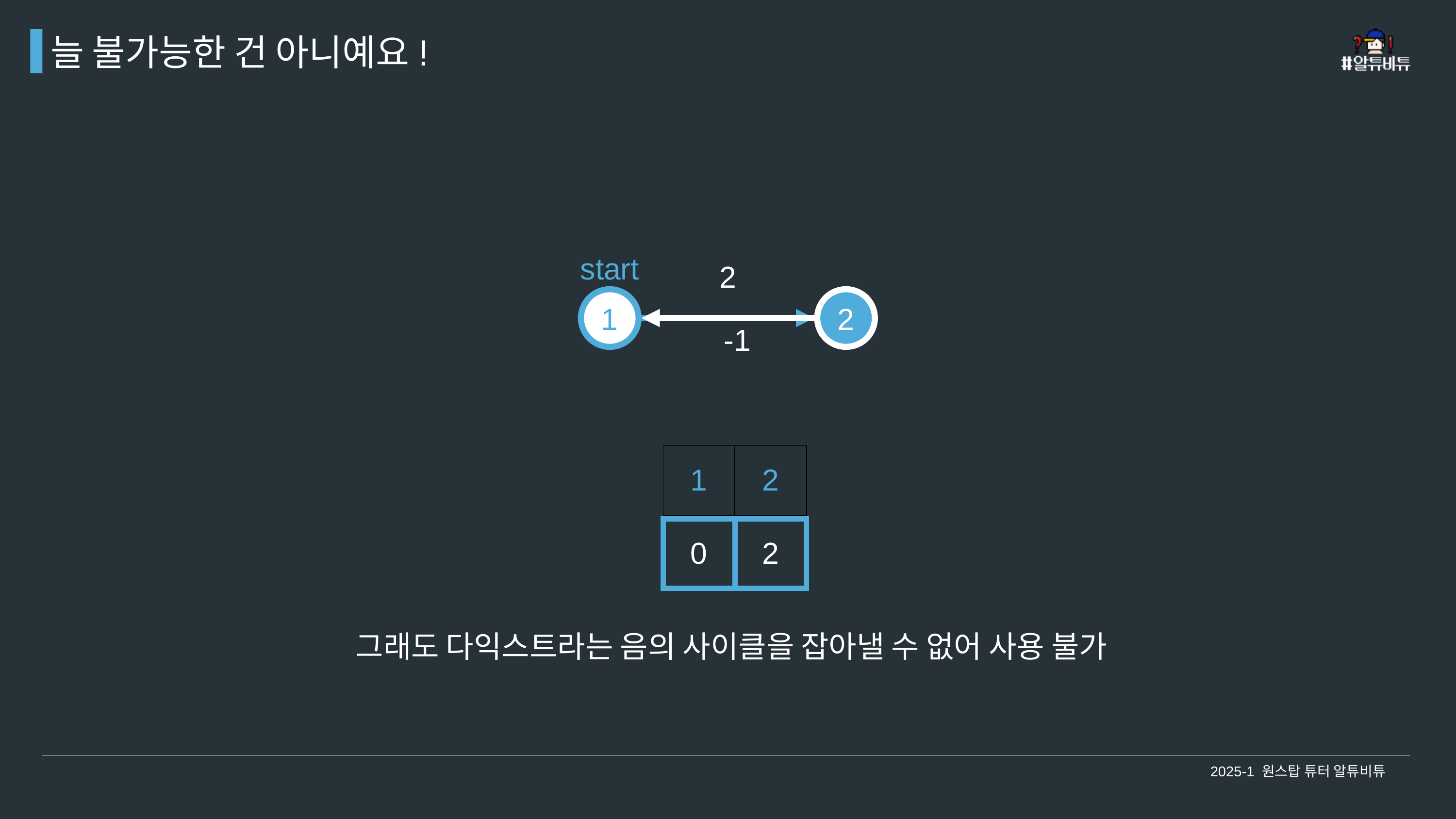

늘 불가능한 건 아니예요!
start
2

1

2
-1

| 1 | 2 |
| --- | --- |
| 0 | 2 |
| --- | --- |
그래도 다익스트라는 음의 사이클을 잡아낼 수 없어 사용 불가